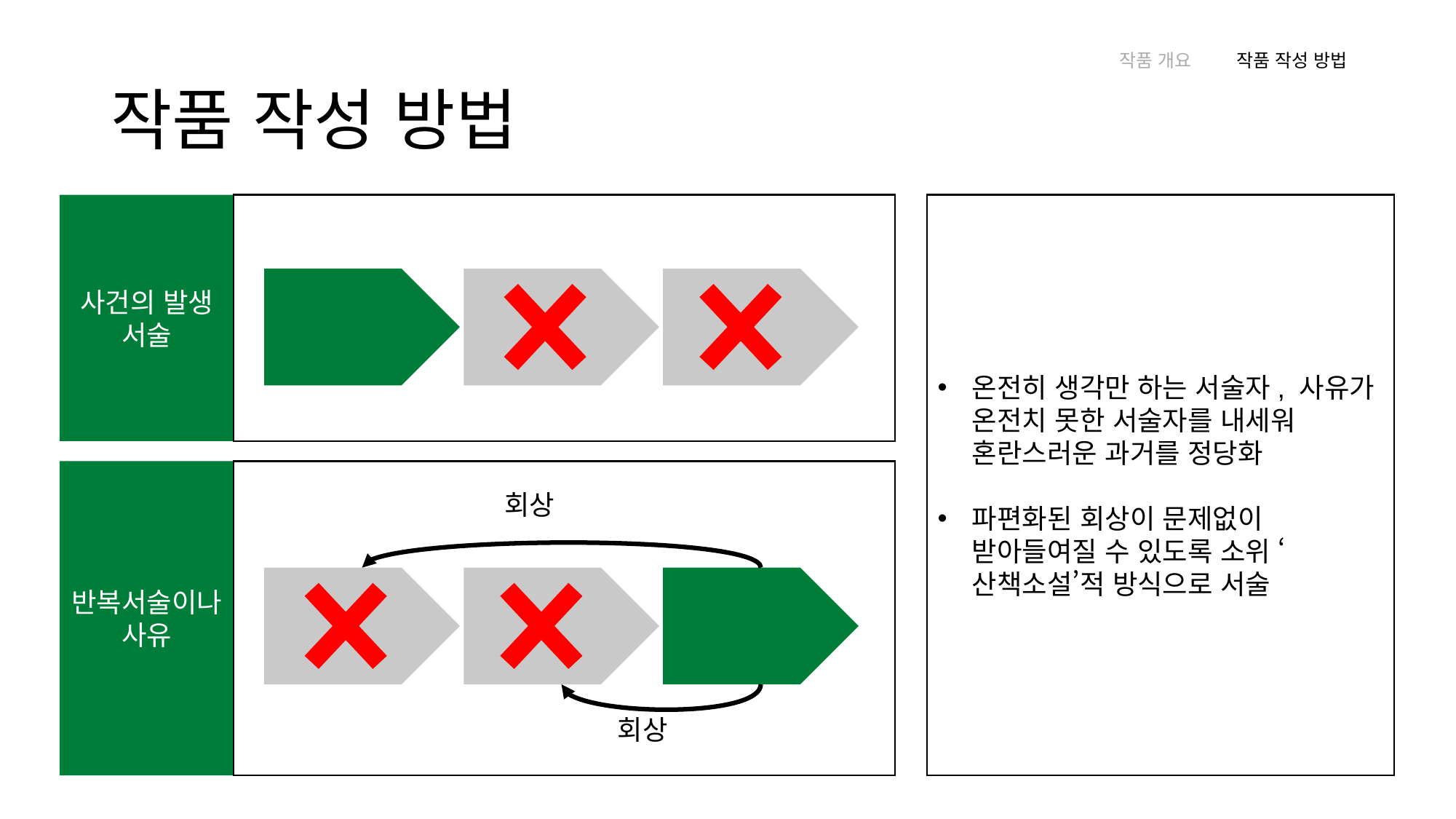

# 작품 작성 방법
작품 개요
작품 작성 방법
온전히 생각만 하는 서술자, 사유가 온전치 못한 서술자를 내세워 혼란스러운 과거를 정당화

파편화된 회상이 문제없이 받아들여질 수 있도록 소위 ‘산책소설’적 방식으로 서술
사건의 발생
서술

반복서술이나 사유

회상

회상